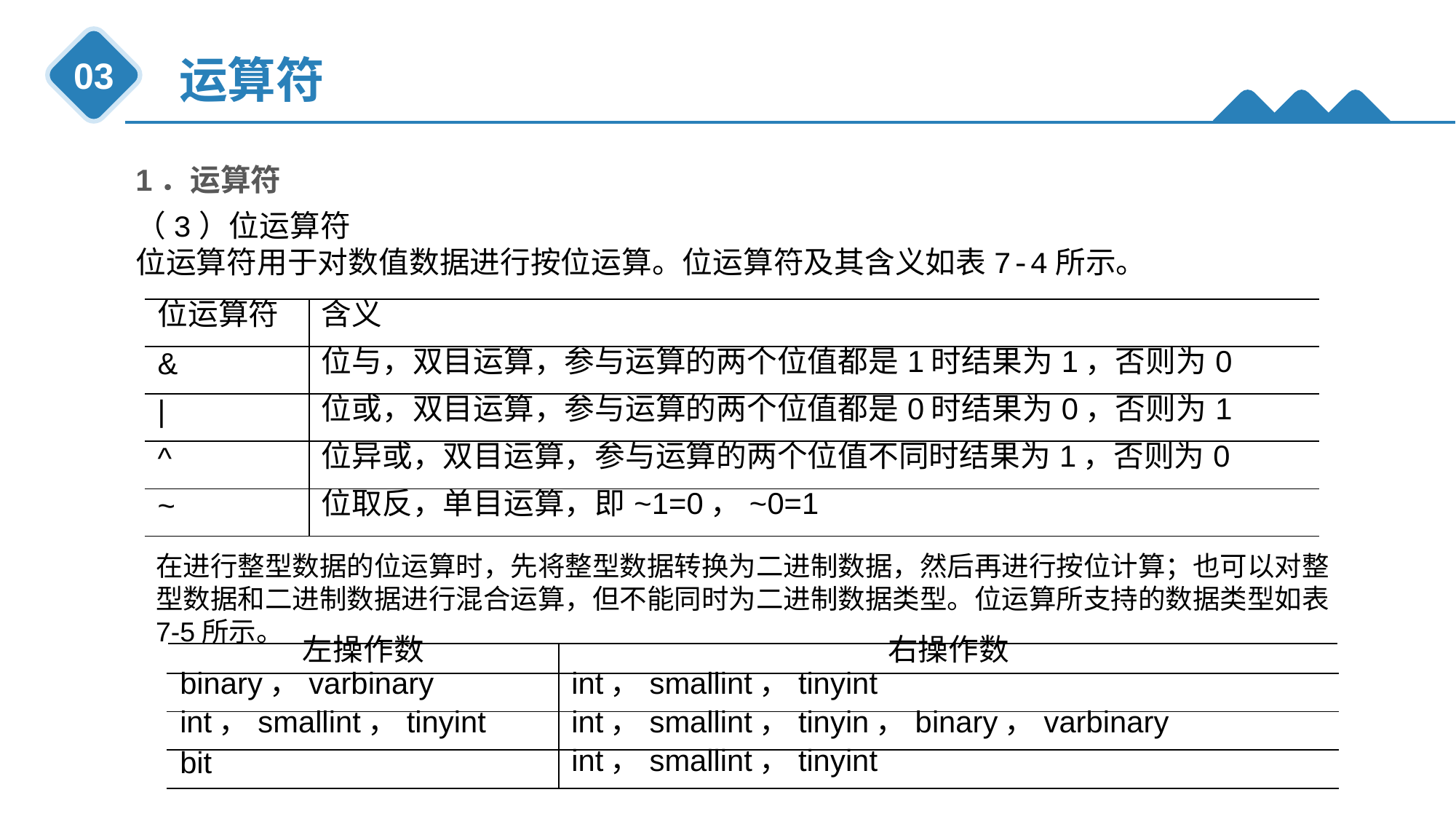

运算符
03

1．运算符
（3）位运算符
位运算符用于对数值数据进行按位运算。位运算符及其含义如表7-4所示。
| 位运算符 | 含义 |
| --- | --- |
| & | 位与，双目运算，参与运算的两个位值都是1时结果为1，否则为0 |
| | | 位或，双目运算，参与运算的两个位值都是0时结果为0，否则为1 |
| ^ | 位异或，双目运算，参与运算的两个位值不同时结果为1，否则为0 |
| ~ | 位取反，单目运算，即~1=0，~0=1 |
在进行整型数据的位运算时，先将整型数据转换为二进制数据，然后再进行按位计算；也可以对整型数据和二进制数据进行混合运算，但不能同时为二进制数据类型。位运算所支持的数据类型如表7-5所示。
| 左操作数 | 右操作数 |
| --- | --- |
| binary，varbinary | int，smallint，tinyint |
| int，smallint，tinyint | int，smallint，tinyin，binary，varbinary |
| bit | int，smallint，tinyint |